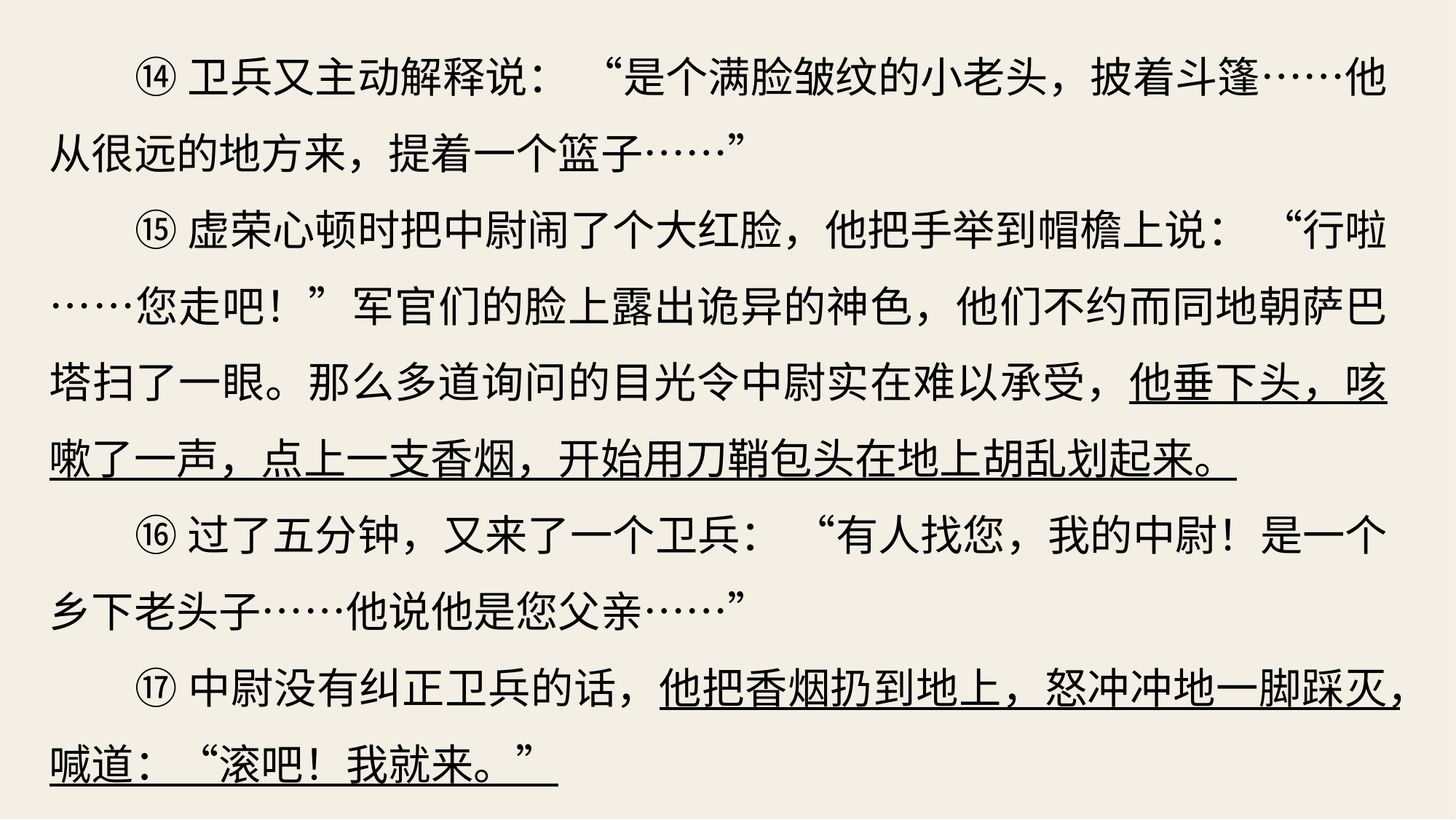

⑭卫兵又主动解释说： “是个满脸皱纹的小老头，披着斗篷……他从很远的地方来，提着一个篮子……”
⑮虚荣心顿时把中尉闹了个大红脸，他把手举到帽檐上说： “行啦……您走吧！”军官们的脸上露出诡异的神色，他们不约而同地朝萨巴塔扫了一眼。那么多道询问的目光令中尉实在难以承受，他垂下头，咳嗽了一声，点上一支香烟，开始用刀鞘包头在地上胡乱划起来。
⑯过了五分钟，又来了一个卫兵： “有人找您，我的中尉！是一个乡下老头子……他说他是您父亲……”
⑰中尉没有纠正卫兵的话，他把香烟扔到地上，怒冲冲地一脚踩灭，喊道：“滚吧！我就来。”